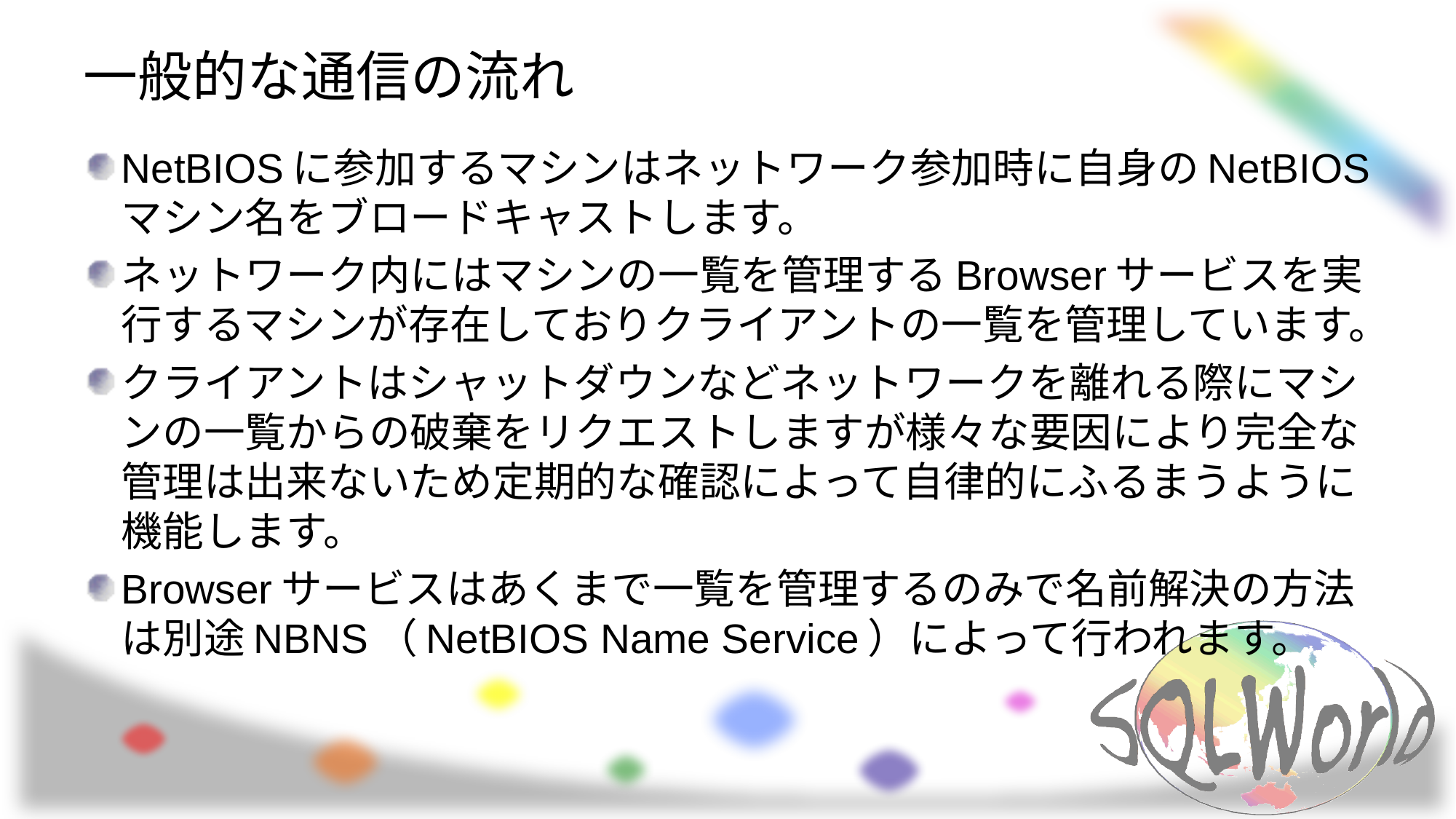

# 一般的な通信の流れ
NetBIOSに参加するマシンはネットワーク参加時に自身のNetBIOSマシン名をブロードキャストします。
ネットワーク内にはマシンの一覧を管理するBrowserサービスを実行するマシンが存在しておりクライアントの一覧を管理しています。
クライアントはシャットダウンなどネットワークを離れる際にマシンの一覧からの破棄をリクエストしますが様々な要因により完全な管理は出来ないため定期的な確認によって自律的にふるまうように機能します。
Browserサービスはあくまで一覧を管理するのみで名前解決の方法は別途NBNS（NetBIOS Name Service）によって行われます。